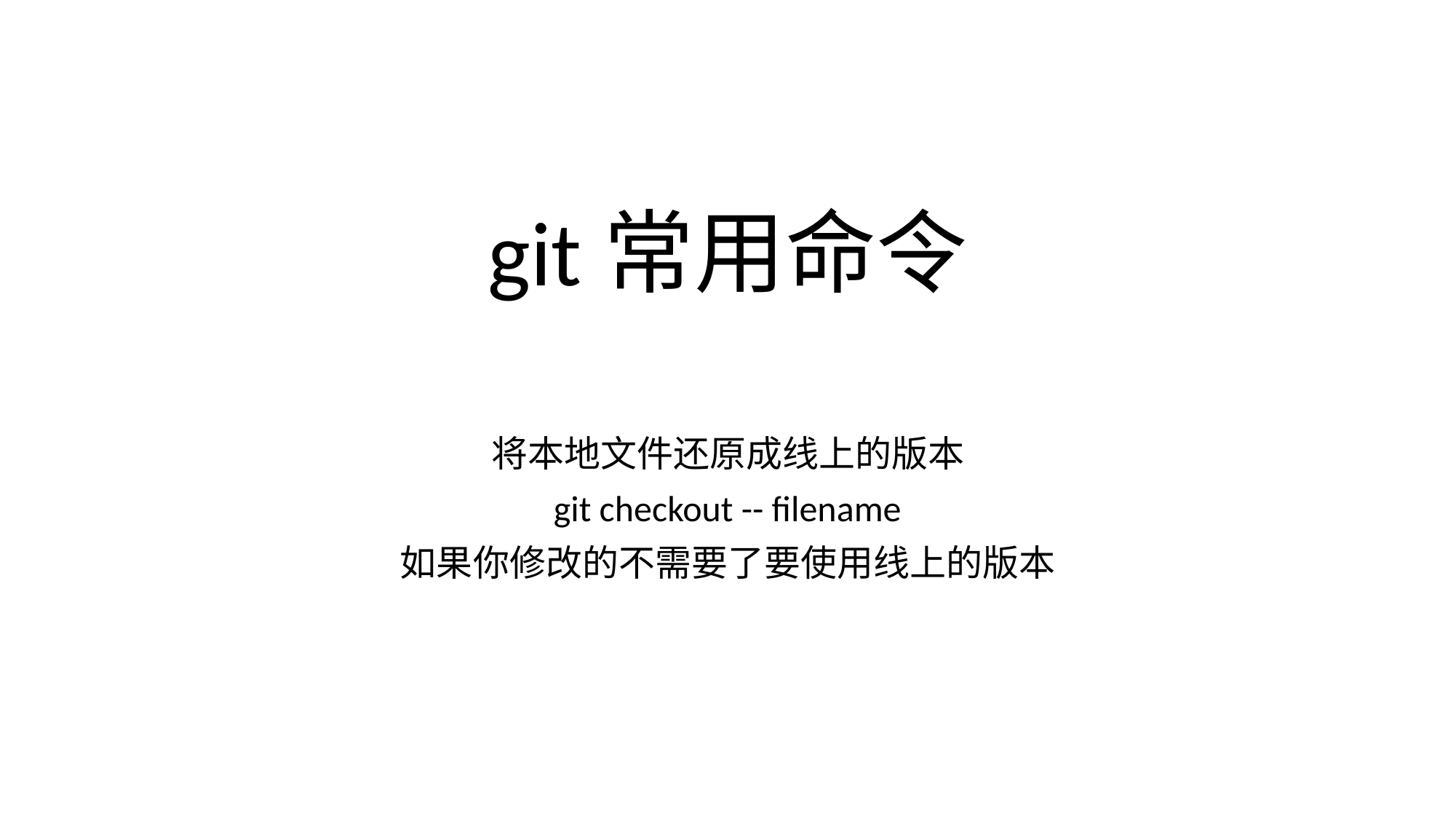

# git常用命令
将本地文件还原成线上的版本
git checkout -- filename
如果你修改的不需要了要使用线上的版本